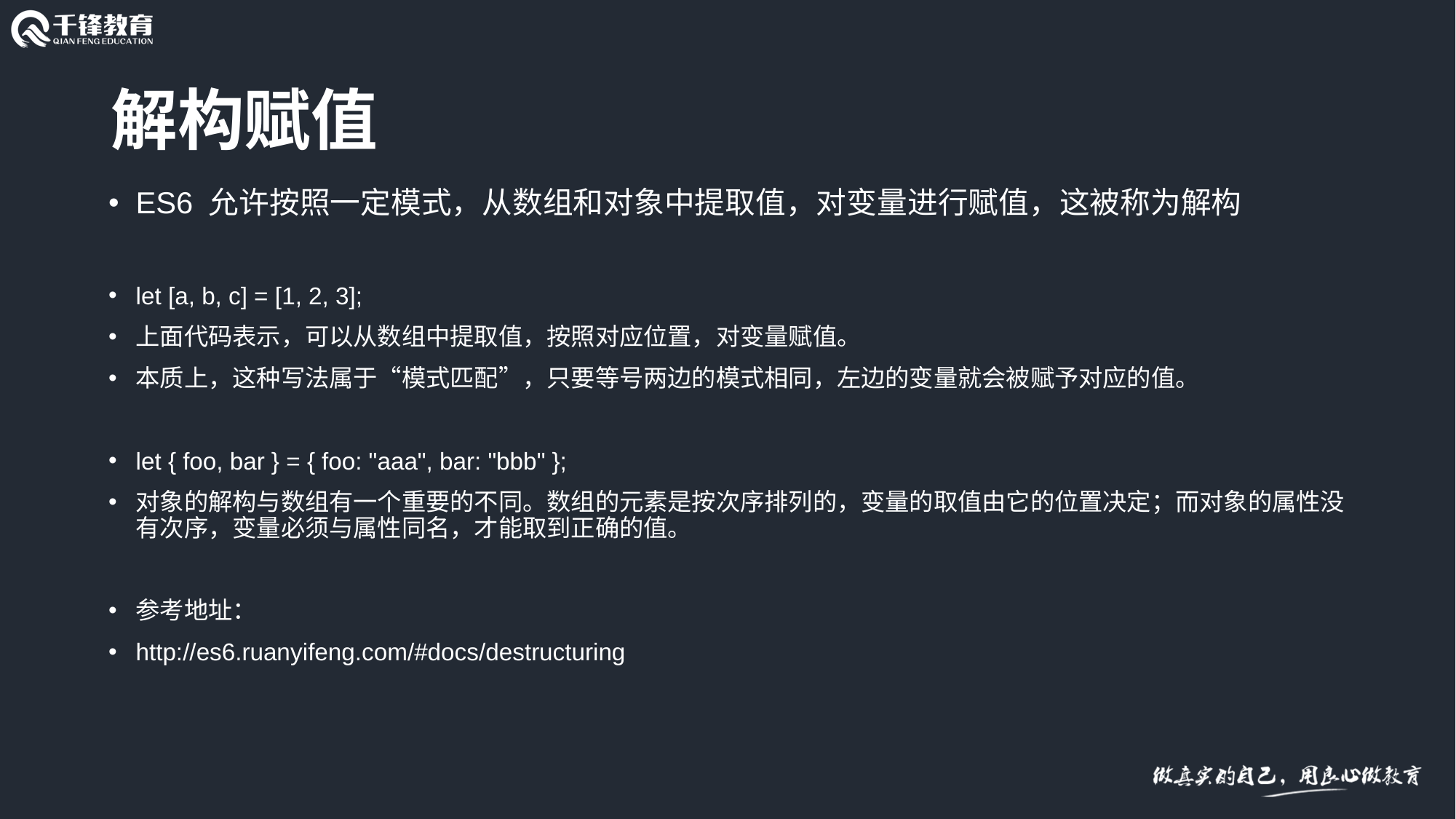

# 解构赋值
ES6 允许按照一定模式，从数组和对象中提取值，对变量进行赋值，这被称为解构

let [a, b, c] = [1, 2, 3];
上面代码表示，可以从数组中提取值，按照对应位置，对变量赋值。
本质上，这种写法属于“模式匹配”，只要等号两边的模式相同，左边的变量就会被赋予对应的值。

let { foo, bar } = { foo: "aaa", bar: "bbb" };
对象的解构与数组有一个重要的不同。数组的元素是按次序排列的，变量的取值由它的位置决定；而对象的属性没有次序，变量必须与属性同名，才能取到正确的值。

参考地址：
http://es6.ruanyifeng.com/#docs/destructuring